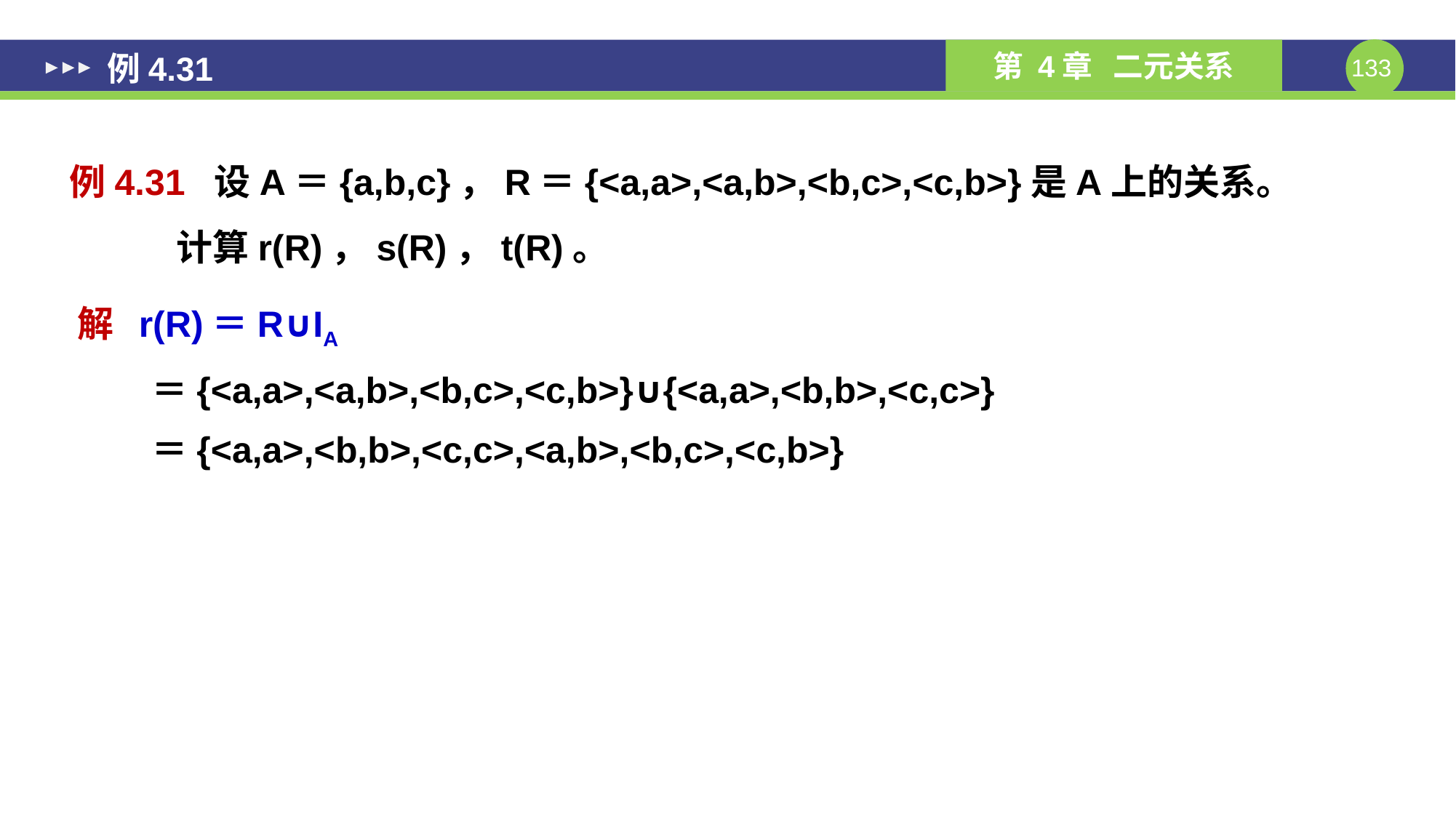

# 例4.31
例4.31  设A＝{a,b,c}，R＝{<a,a>,<a,b>,<b,c>,<c,b>}是A上的关系。
            计算r(R)，s(R)，t(R)。
解  r(R)＝R∪IA
        ＝{<a,a>,<a,b>,<b,c>,<c,b>}∪{<a,a>,<b,b>,<c,c>}
        ＝{<a,a>,<b,b>,<c,c>,<a,b>,<b,c>,<c,b>}